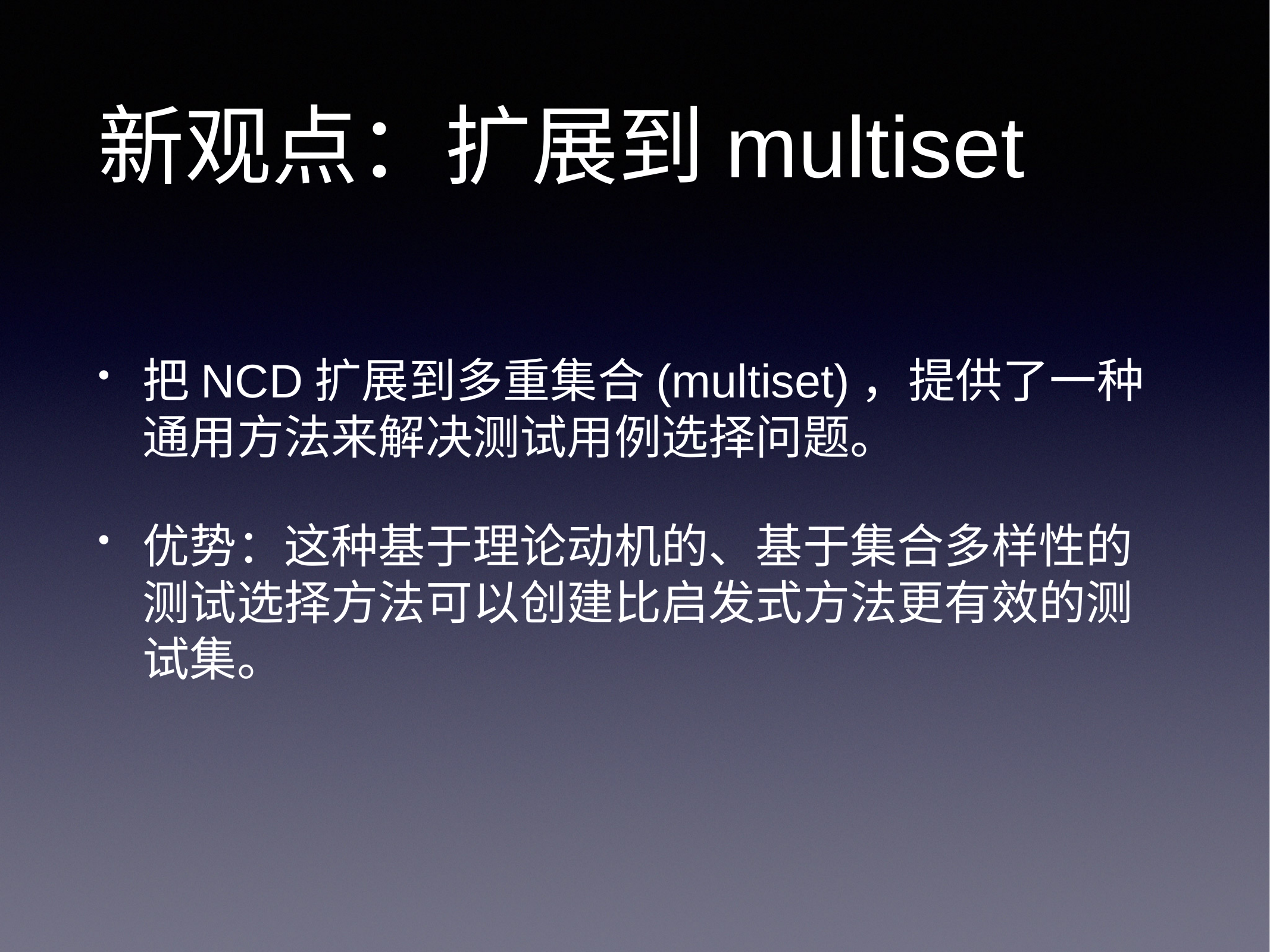

# 新观点：扩展到multiset
把NCD扩展到多重集合(multiset)，提供了一种通用方法来解决测试用例选择问题。
优势：这种基于理论动机的、基于集合多样性的测试选择方法可以创建比启发式方法更有效的测试集。